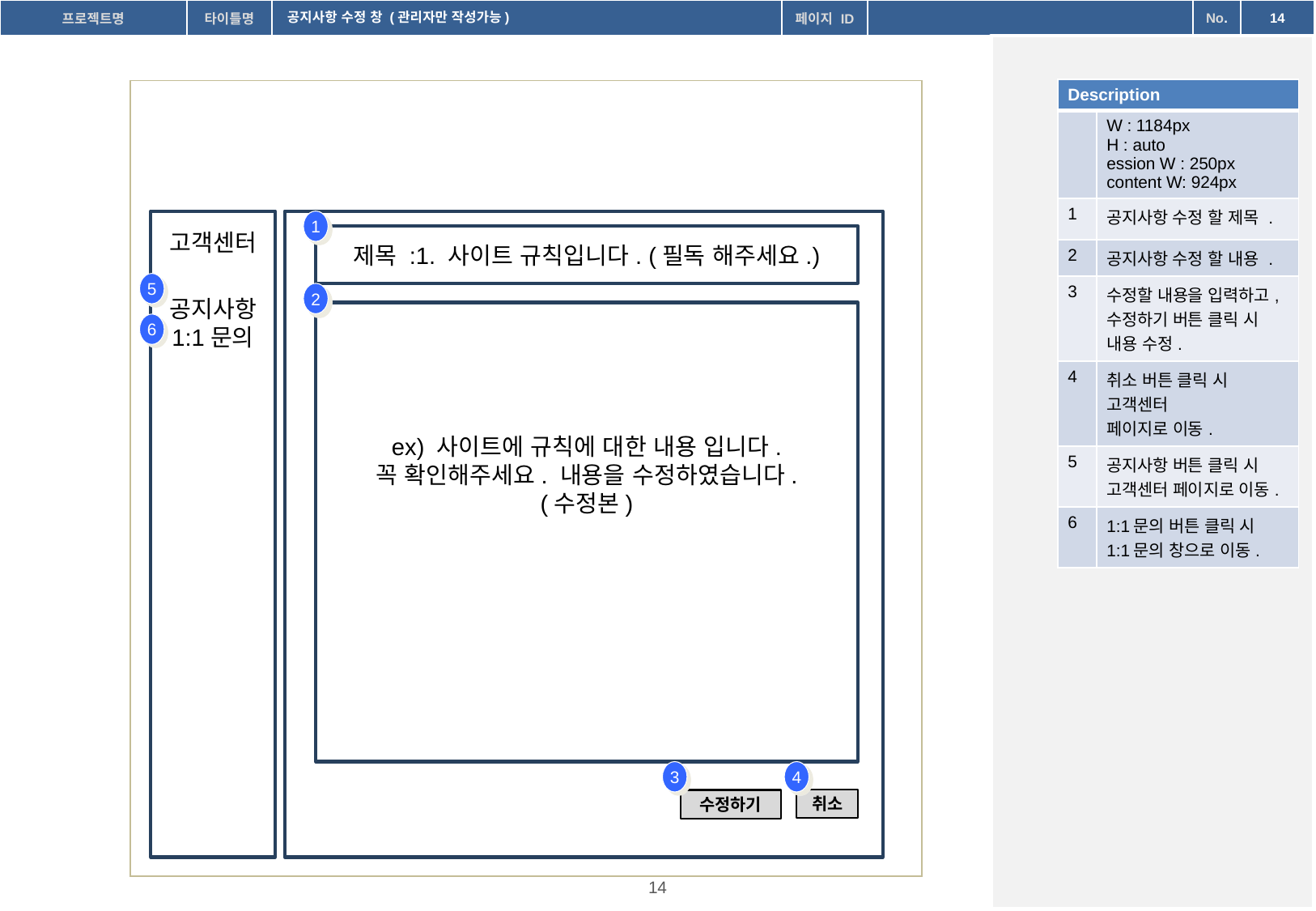

공지사항 수정 창 (관리자만 작성가능)

| Description |  |
| --- | --- |
|  | W : 1184px H : auto ession W : 250px content W: 924px |
| 1 | 공지사항 수정 할 제목 . |
| 2 | 공지사항 수정 할 내용 . |
| 3 | 수정할 내용을 입력하고, 수정하기 버튼 클릭 시 내용 수정. |
| 4 | 취소 버튼 클릭 시 고객센터 페이지로 이동. |
| 5 | 공지사항 버튼 클릭 시 고객센터 페이지로 이동. |
| 6 | 1:1문의 버튼 클릭 시 1:1문의 창으로 이동. |

고객센터

공지사항
1:1문의

1
제목 :1. 사이트 규칙입니다. (필독 해주세요.)
5
2
ex) 사이트에 규칙에 대한 내용 입니다.
꼭 확인해주세요. 내용을 수정하였습니다.
(수정본)

6
4
3
취소
수정하기